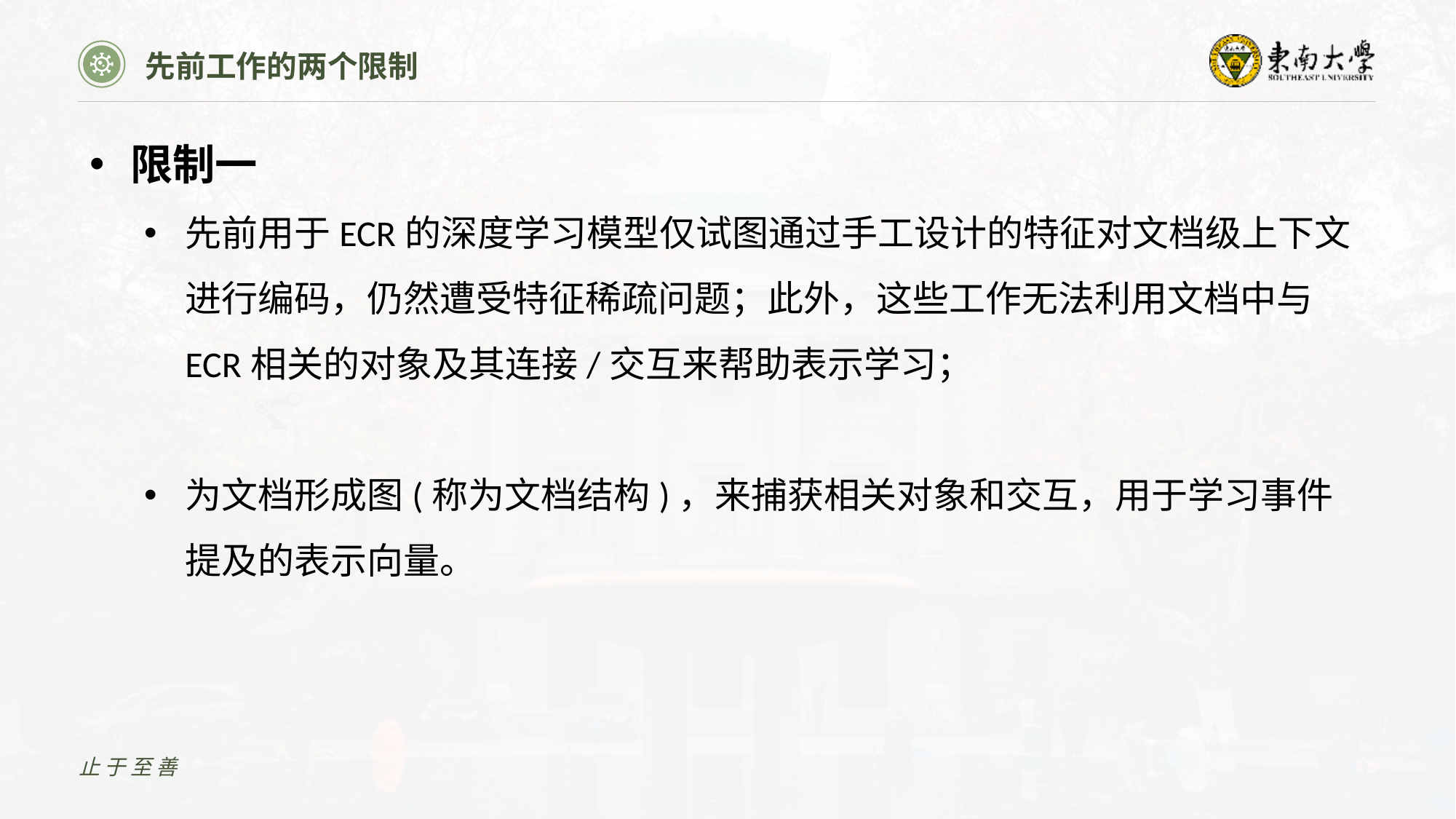

先前工作的两个限制
限制一
先前用于ECR的深度学习模型仅试图通过手工设计的特征对文档级上下文进行编码，仍然遭受特征稀疏问题；此外，这些工作无法利用文档中与ECR相关的对象及其连接/交互来帮助表示学习；

为文档形成图(称为文档结构)，来捕获相关对象和交互，用于学习事件提及的表示向量。

止于至善
5